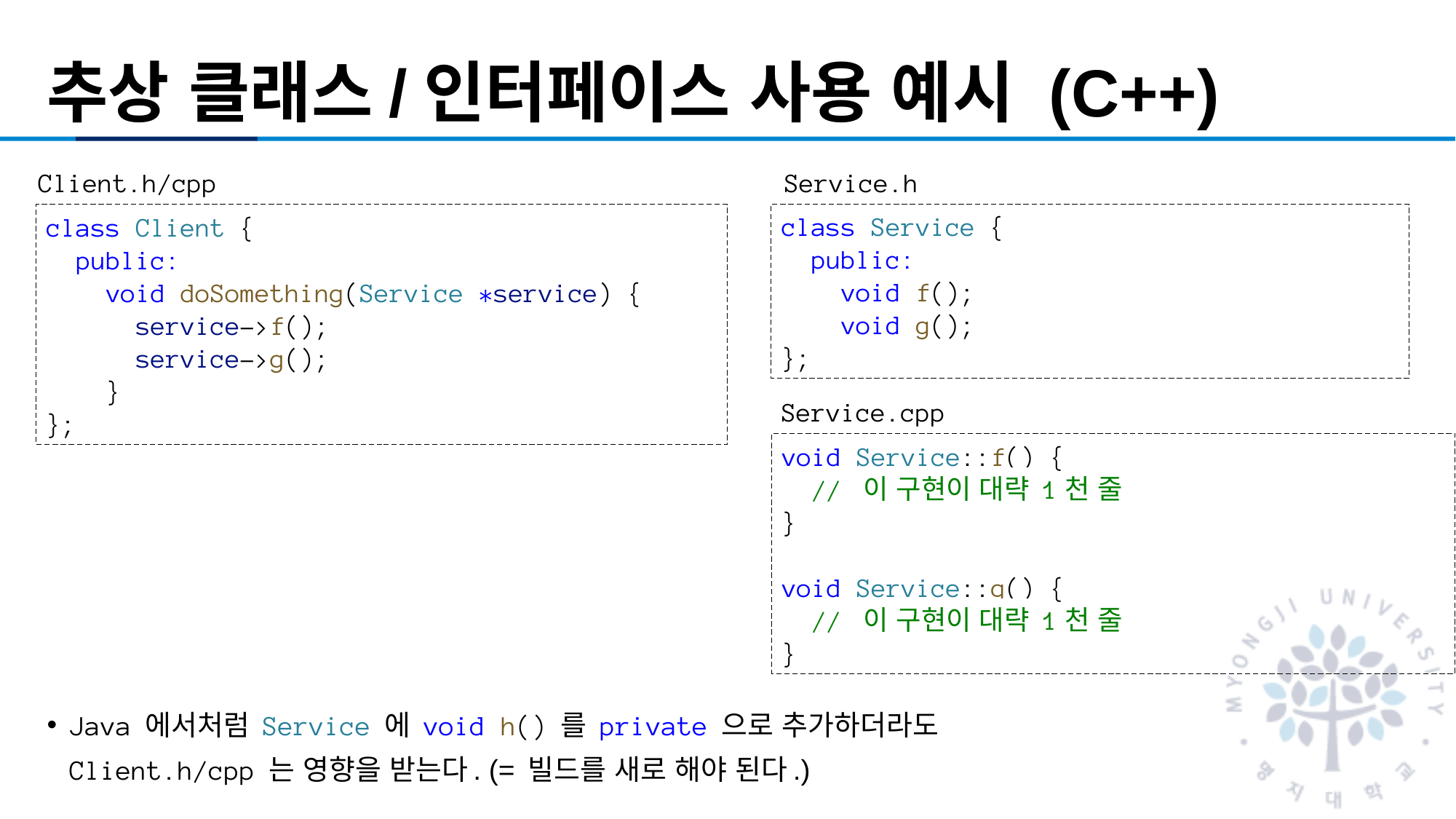

# 추상 클래스/인터페이스 사용 예시 (C++)
Client.h/cpp
Service.h
class Service {
  public:
    void f();
    void g();
};
class Client {
  public:
    void doSomething(Service *service) {
      service->f();
      service->g();
    }
};
Service.cpp
void Service::f() {
  // 이 구현이 대략 1천 줄
}
void Service::g() {
  // 이 구현이 대략 1천 줄
}
Java 에서처럼 Service 에 void h() 를 private 으로 추가하더라도
Client.h/cpp 는 영향을 받는다. (= 빌드를 새로 해야 된다.)